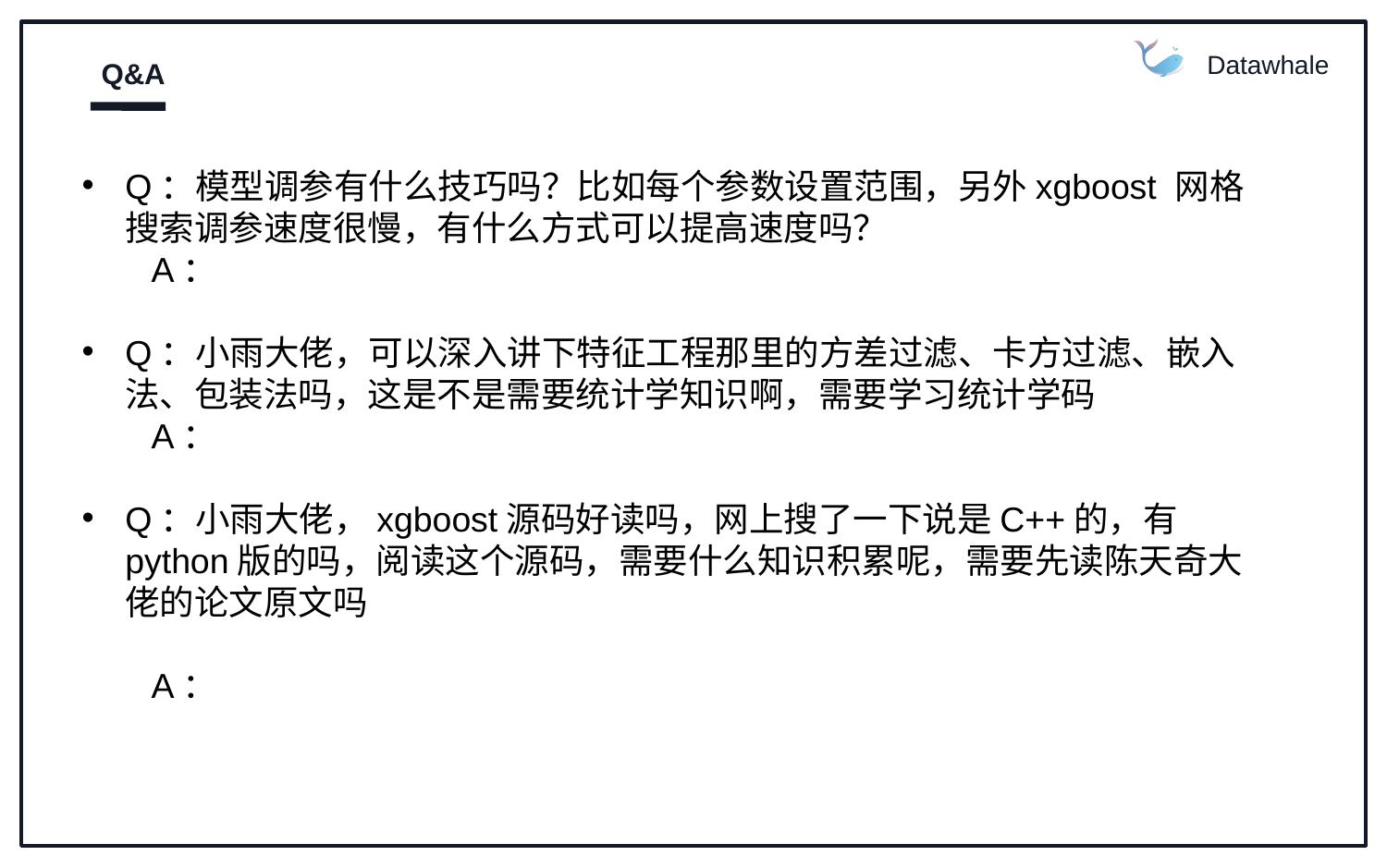

Datawhale

Q&A

Q：模型调参有什么技巧吗？比如每个参数设置范围，另外xgboost 网格搜索调参速度很慢，有什么方式可以提高速度吗？
A：

Q：小雨大佬，可以深入讲下特征工程那里的方差过滤、卡方过滤、嵌入法、包装法吗，这是不是需要统计学知识啊，需要学习统计学码
A：

Q：小雨大佬，xgboost源码好读吗，网上搜了一下说是C++的，有python版的吗，阅读这个源码，需要什么知识积累呢，需要先读陈天奇大佬的论文原文吗

A：